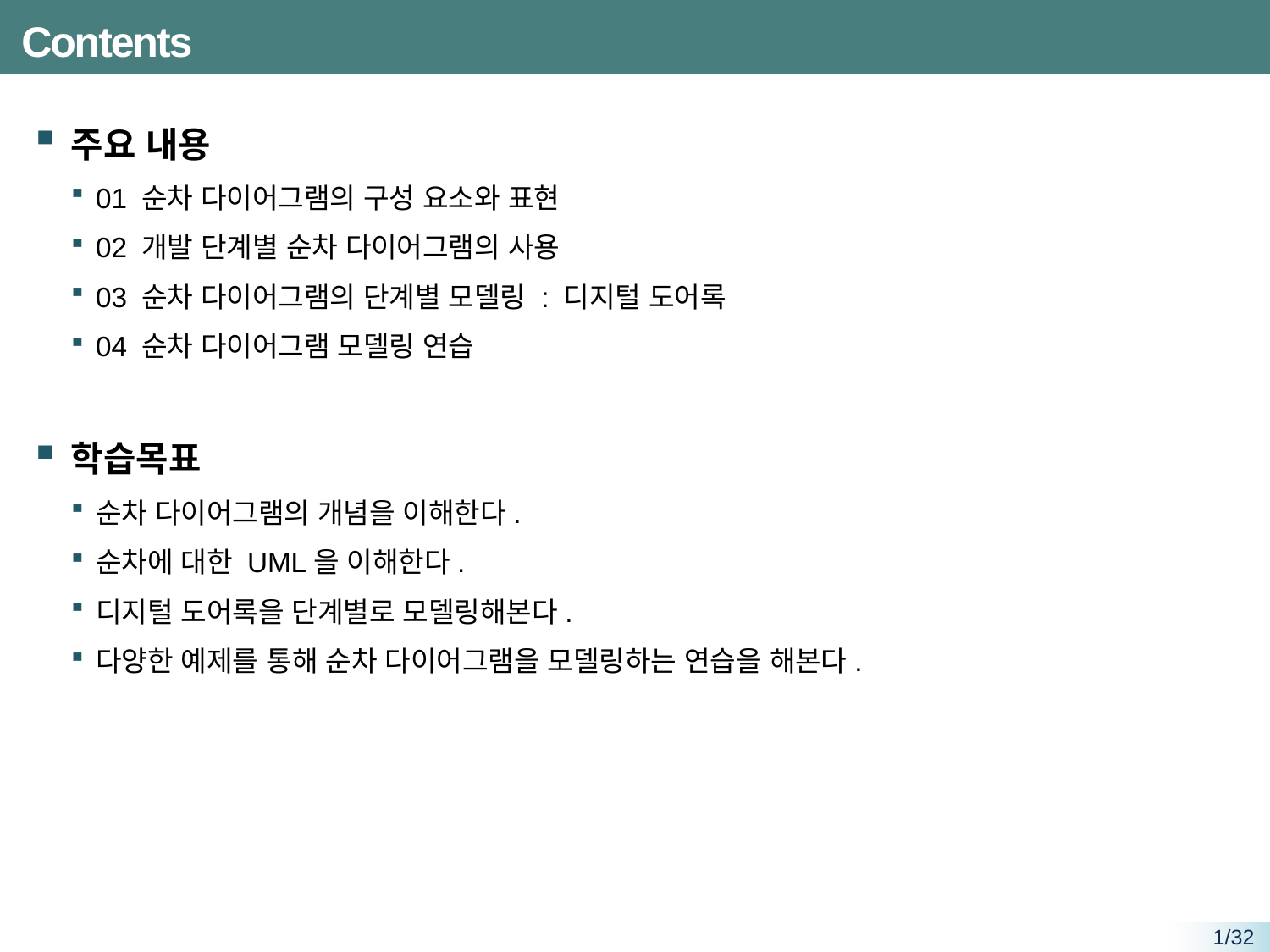

# Contents
주요 내용
01 순차 다이어그램의 구성 요소와 표현
02 개발 단계별 순차 다이어그램의 사용
03 순차 다이어그램의 단계별 모델링 : 디지털 도어록
04 순차 다이어그램 모델링 연습

학습목표
순차 다이어그램의 개념을 이해한다.
순차에 대한 UML을 이해한다.
디지털 도어록을 단계별로 모델링해본다.
다양한 예제를 통해 순차 다이어그램을 모델링하는 연습을 해본다.